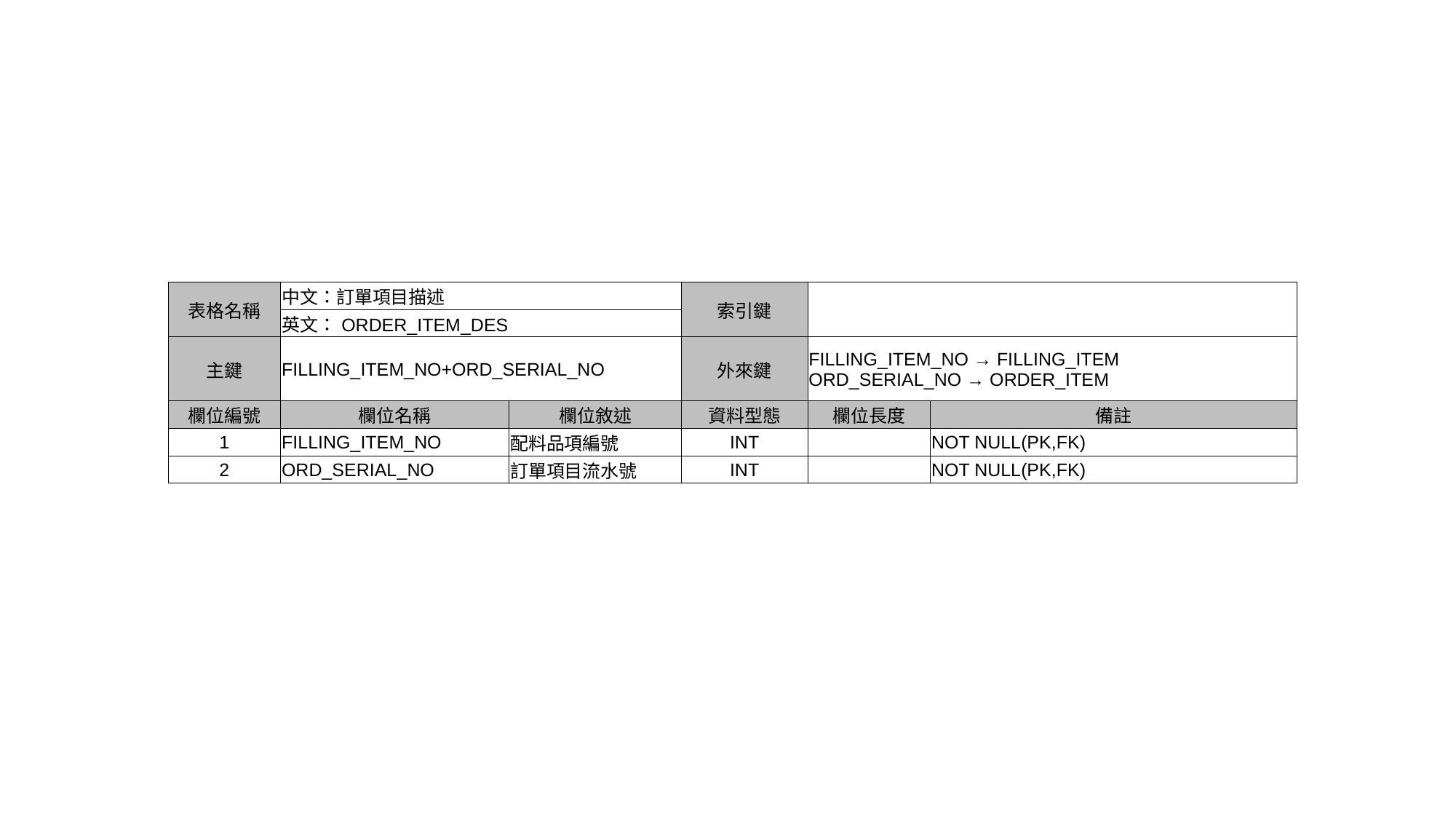

| 表格名稱 | 中文：訂單項目描述 |  | 索引鍵 |  |  |
| --- | --- | --- | --- | --- | --- |
|  | 英文：ORDER\_ITEM\_DES |  |  |  |  |
| 主鍵 | FILLING\_ITEM\_NO+ORD\_SERIAL\_NO |  | 外來鍵 | FILLING\_ITEM\_NO → FILLING\_ITEM ORD\_SERIAL\_NO → ORDER\_ITEM |  |
| 欄位編號 | 欄位名稱 | 欄位敘述 | 資料型態 | 欄位長度 | 備註 |
| 1 | FILLING\_ITEM\_NO | 配料品項編號 | INT |  | NOT NULL(PK,FK) |
| 2 | ORD\_SERIAL\_NO | 訂單項目流水號 | INT |  | NOT NULL(PK,FK) |